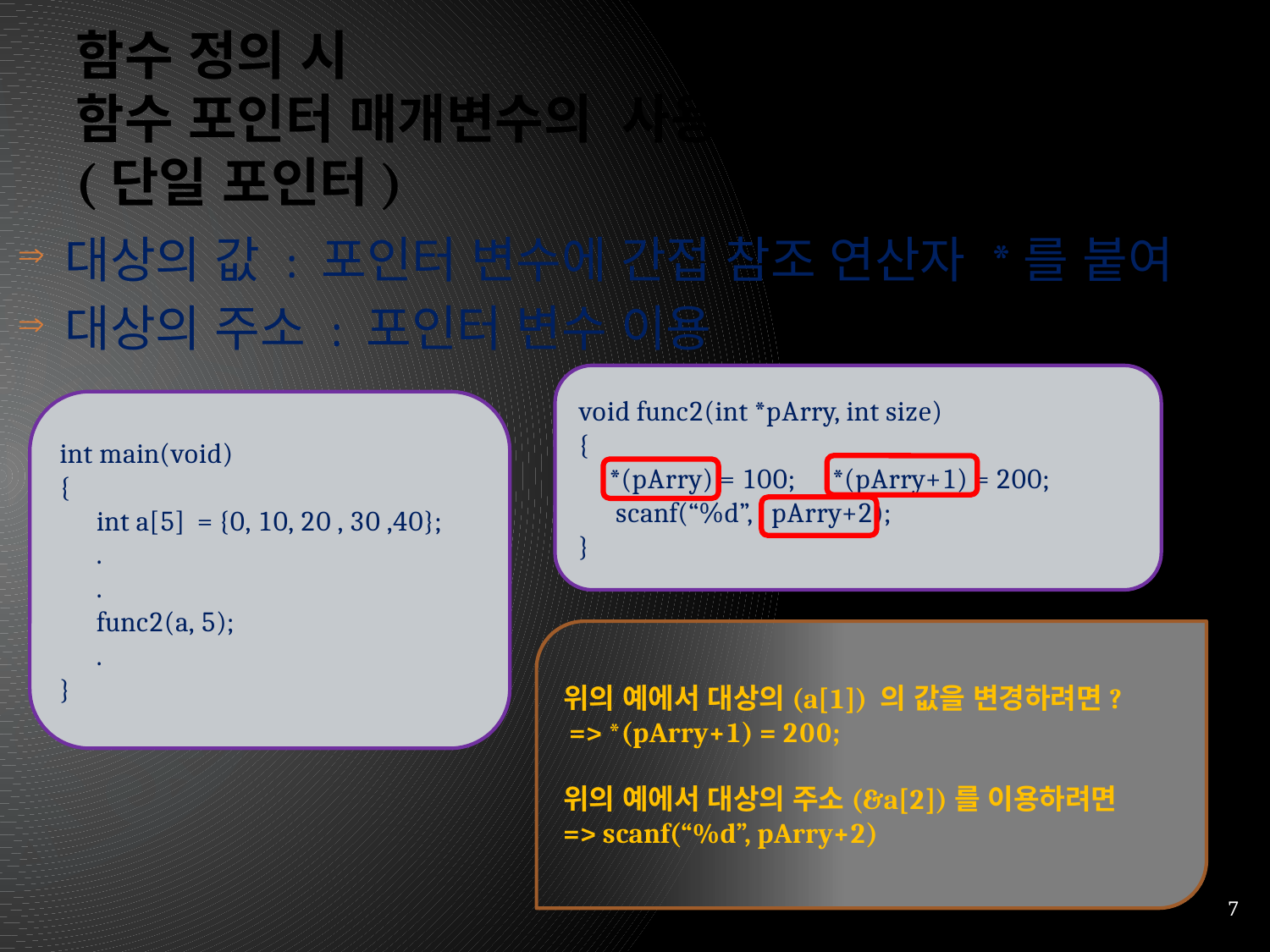

# 함수 정의 시 함수 포인터 매개변수의  사용은 어떻게? (단일 포인터)
대상의 값 : 포인터 변수에 간접 참조 연산자 *를 붙여
대상의 주소 : 포인터 변수 이용

void func2(int *pArry, int size)
{
     *(pArry) = 100;      *(pArry+1) = 200;
      scanf(“%d”,   pArry+2);
}
int main(void)
{
      int a[5]  = {0, 10, 20 , 30 ,40};
      .
      .
      func2(a, 5);
      .
}

위의 예에서 대상의(a[1]) 의 값을 변경하려면?
 => *(pArry+1) = 200;

위의 예에서 대상의 주소(&a[2])를 이용하려면
=> scanf(“%d”, pArry+2)

7